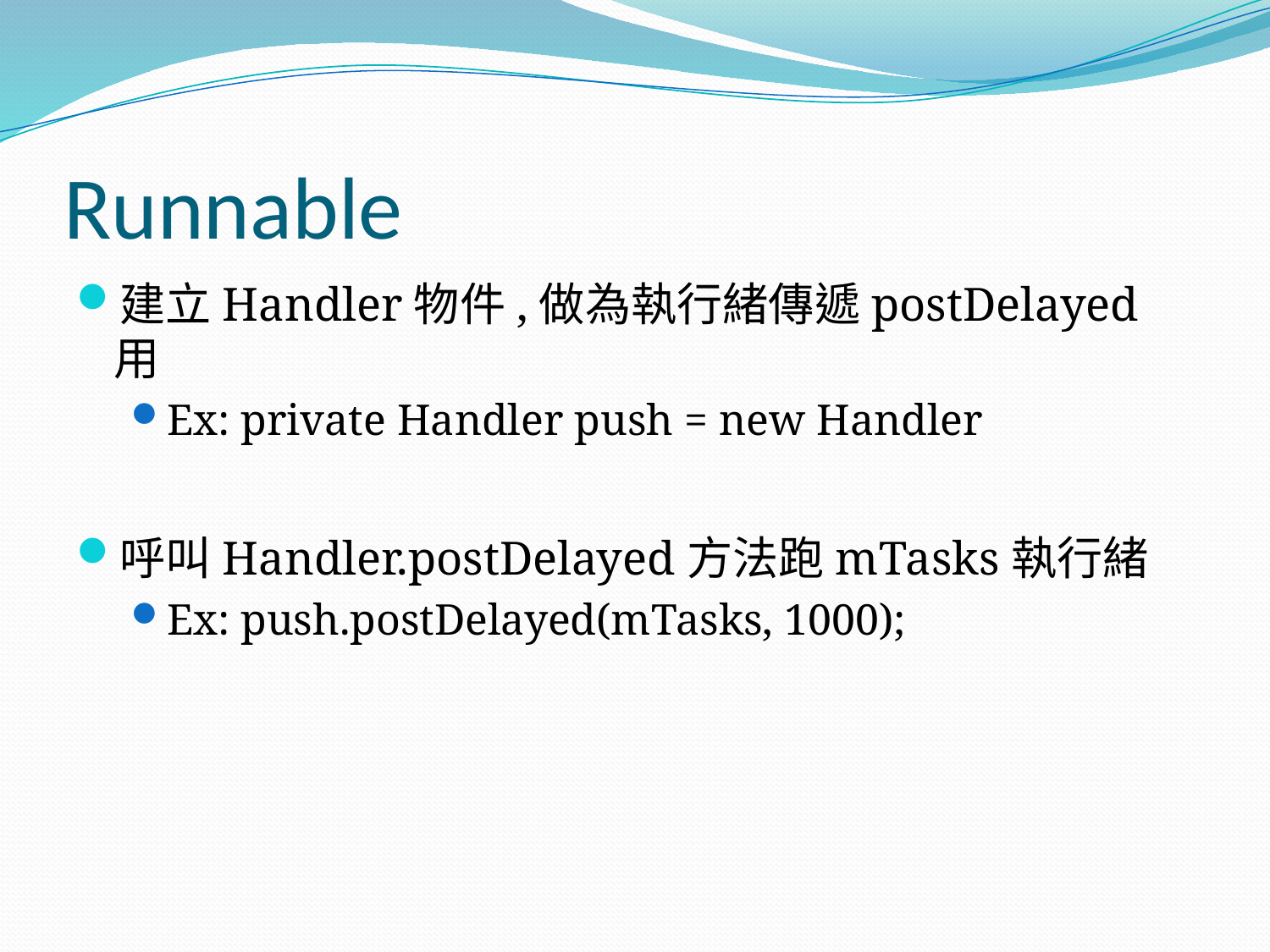

# Runnable
建立Handler物件,做為執行緒傳遞postDelayed用
Ex: private Handler push = new Handler

呼叫Handler.postDelayed方法跑mTasks執行緒
Ex: push.postDelayed(mTasks, 1000);